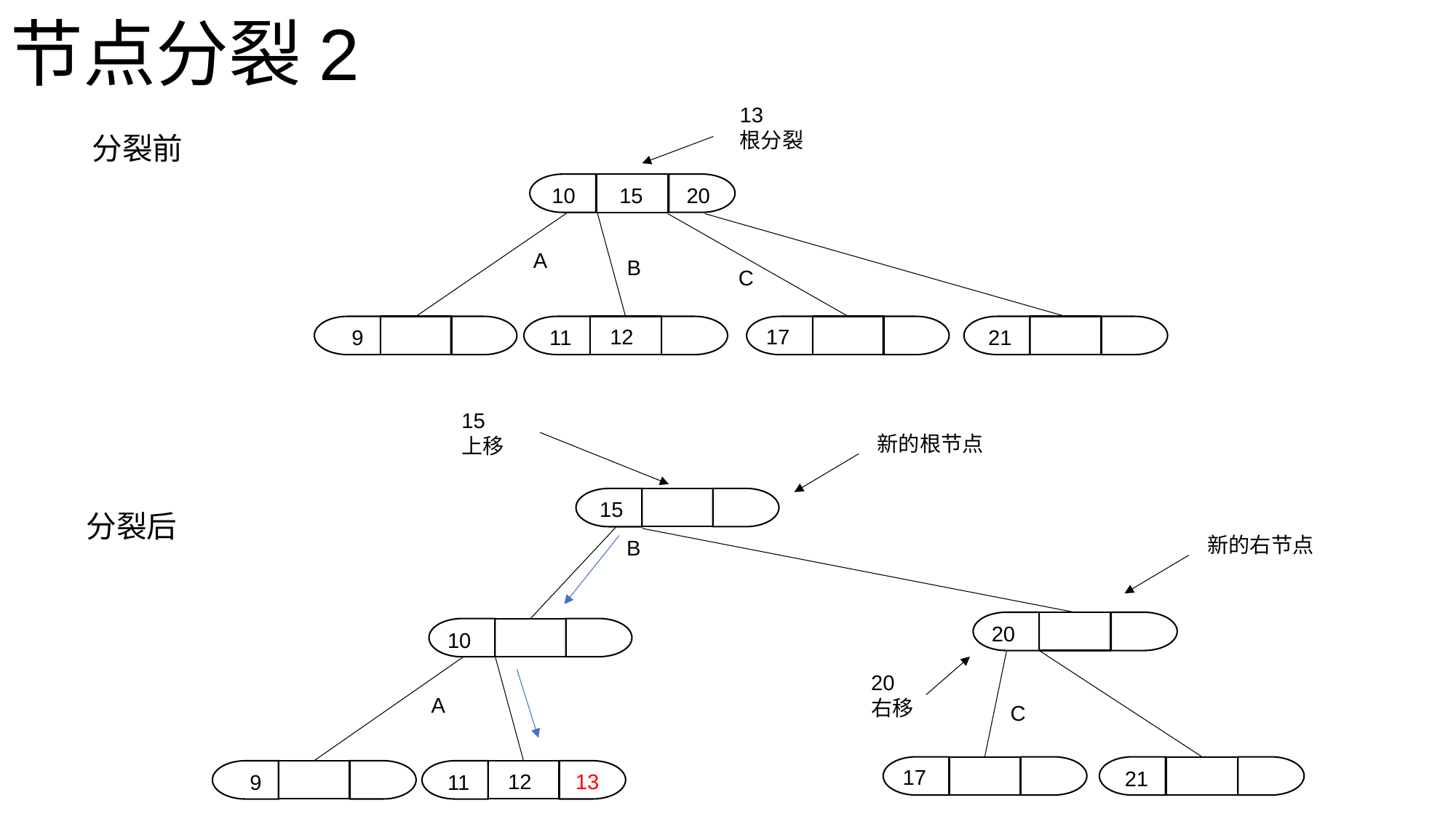

节点分裂2
13
根分裂
分裂前

20
10
15
A
B
C

17
12
9
11
21
15
上移
新的根节点

15
分裂后
新的右节点
B

20

10
20
右移
A
C

17
21

12
13
9
11